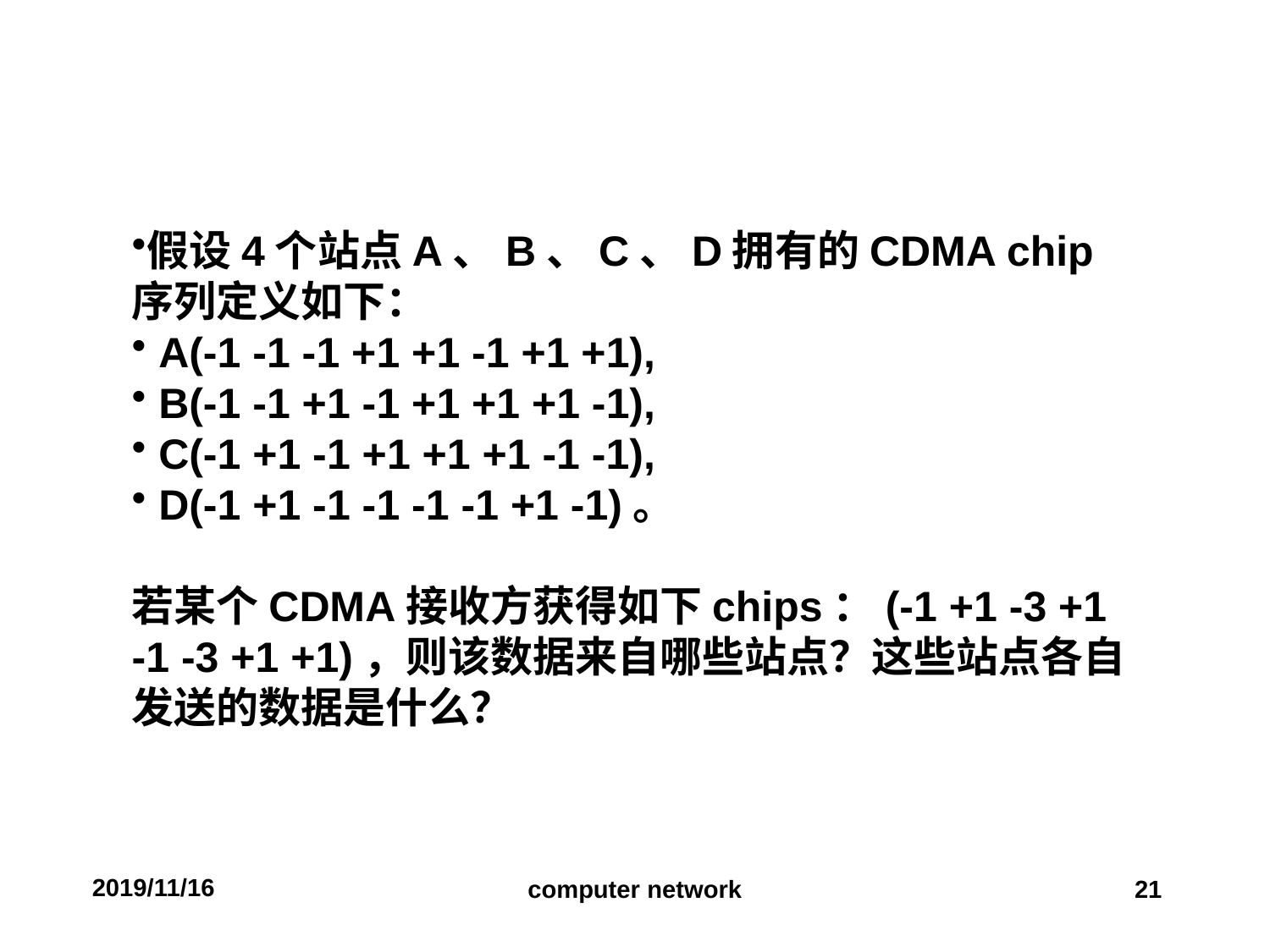

#
假设4个站点A、B、C、D拥有的CDMA chip序列定义如下：
 A(-1 -1 -1 +1 +1 -1 +1 +1),
 B(-1 -1 +1 -1 +1 +1 +1 -1),
 C(-1 +1 -1 +1 +1 +1 -1 -1),
 D(-1 +1 -1 -1 -1 -1 +1 -1)。

若某个CDMA接收方获得如下chips：(-1 +1 -3 +1 -1 -3 +1 +1)，则该数据来自哪些站点？这些站点各自发送的数据是什么？

2019/11/16
computer network
21